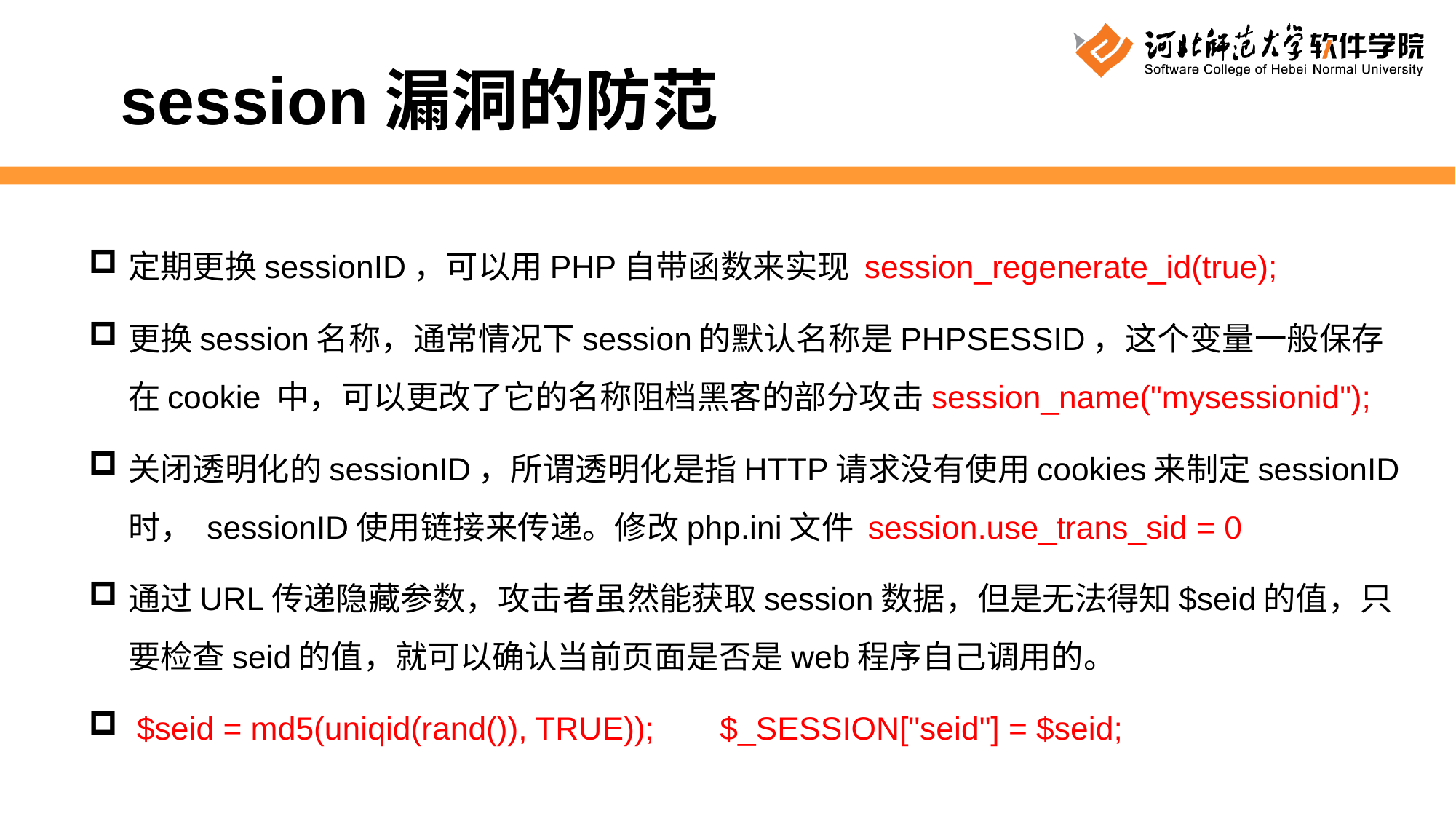

session漏洞的防范
定期更换sessionID，可以用PHP自带函数来实现 session_regenerate_id(true);
更换session名称，通常情况下session的默认名称是PHPSESSID，这个变量一般保存在cookie 中，可以更改了它的名称阻档黑客的部分攻击session_name("mysessionid");
关闭透明化的sessionID，所谓透明化是指HTTP请求没有使用cookies来制定sessionID时， sessionID使用链接来传递。修改php.ini文件 session.use_trans_sid = 0
通过URL传递隐藏参数，攻击者虽然能获取session数据，但是无法得知$seid的值，只要检查seid的值，就可以确认当前页面是否是web程序自己调用的。
 $seid = md5(uniqid(rand()), TRUE));	 $_SESSION["seid"] = $seid;